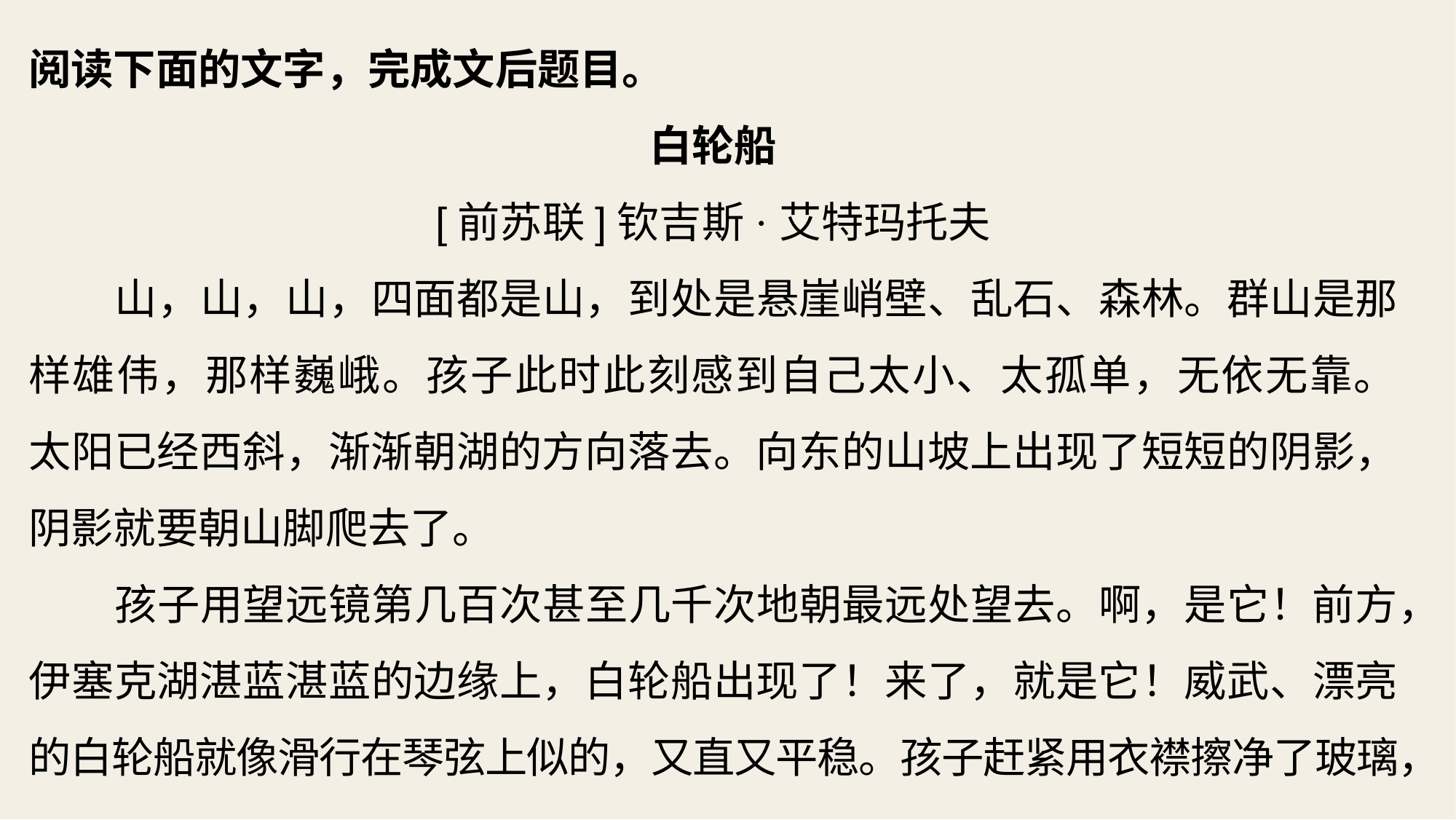

阅读下面的文字，完成文后题目。
白轮船
[前苏联]钦吉斯·艾特玛托夫
山，山，山，四面都是山，到处是悬崖峭壁、乱石、森林。群山是那样雄伟，那样巍峨。孩子此时此刻感到自己太小、太孤单，无依无靠。太阳已经西斜，渐渐朝湖的方向落去。向东的山坡上出现了短短的阴影，阴影就要朝山脚爬去了。
孩子用望远镜第几百次甚至几千次地朝最远处望去。啊，是它！前方，伊塞克湖湛蓝湛蓝的边缘上，白轮船出现了！来了，就是它！威武、漂亮的白轮船就像滑行在琴弦上似的，又直又平稳。孩子赶紧用衣襟擦净了玻璃，